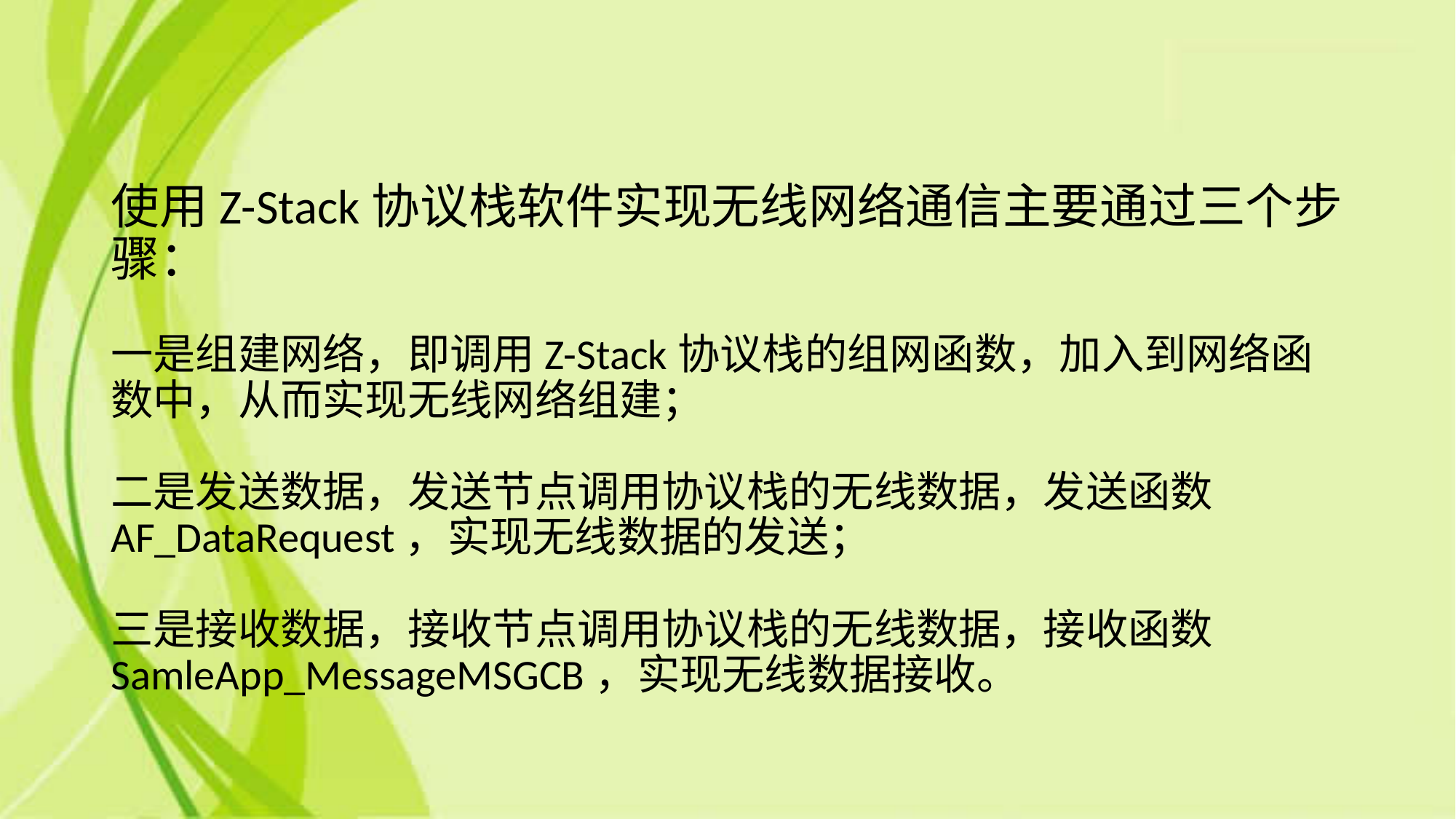

# 使用Z-Stack协议栈软件实现无线网络通信主要通过三个步骤： 一是组建网络，即调用Z-Stack协议栈的组网函数，加入到网络函数中，从而实现无线网络组建； 二是发送数据，发送节点调用协议栈的无线数据，发送函数AF_DataRequest，实现无线数据的发送； 三是接收数据，接收节点调用协议栈的无线数据，接收函数SamleApp_MessageMSGCB，实现无线数据接收。